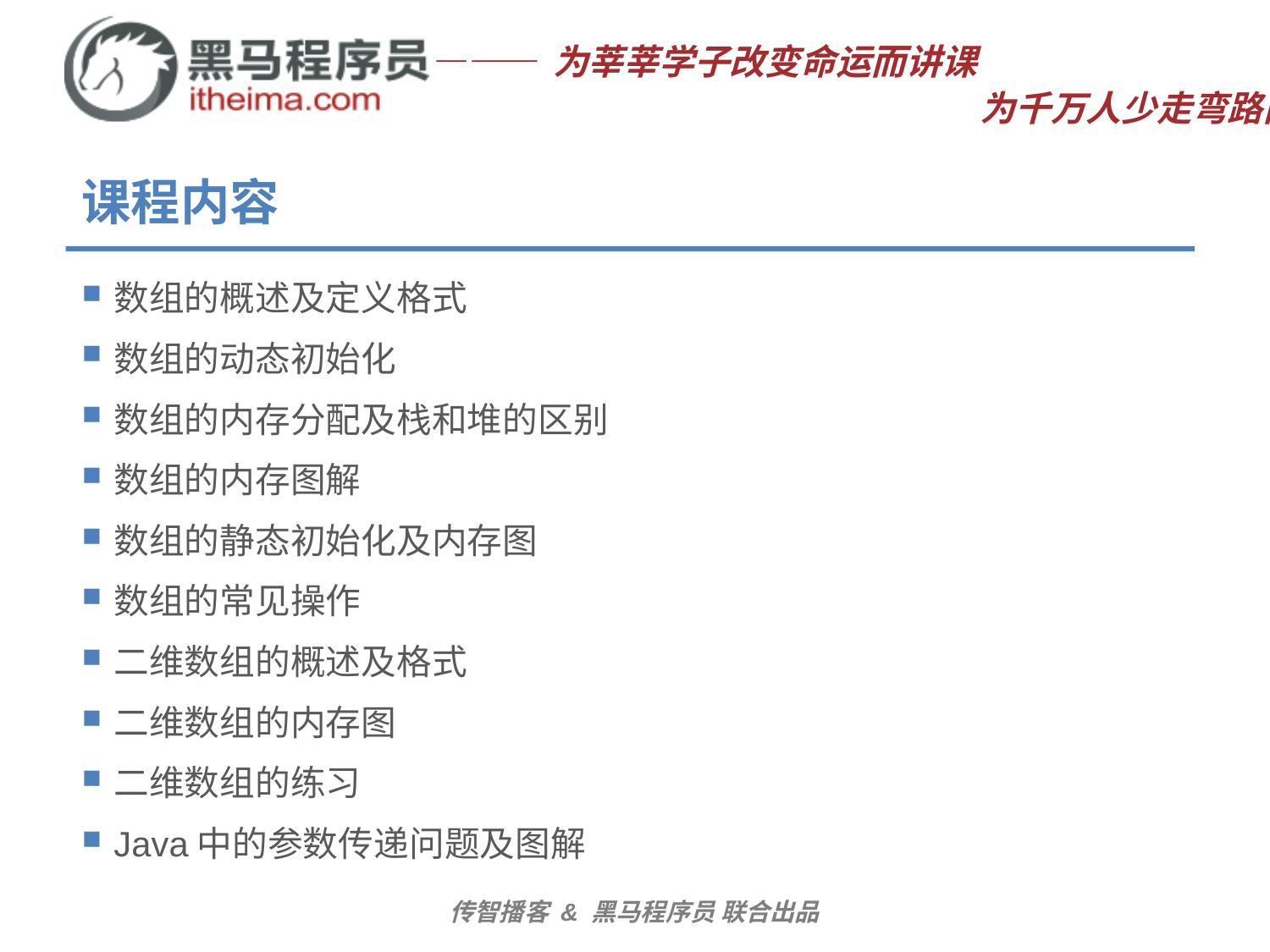

# 课程内容
数组的概述及定义格式
数组的动态初始化
数组的内存分配及栈和堆的区别
数组的内存图解
数组的静态初始化及内存图
数组的常见操作
二维数组的概述及格式
二维数组的内存图
二维数组的练习
Java中的参数传递问题及图解